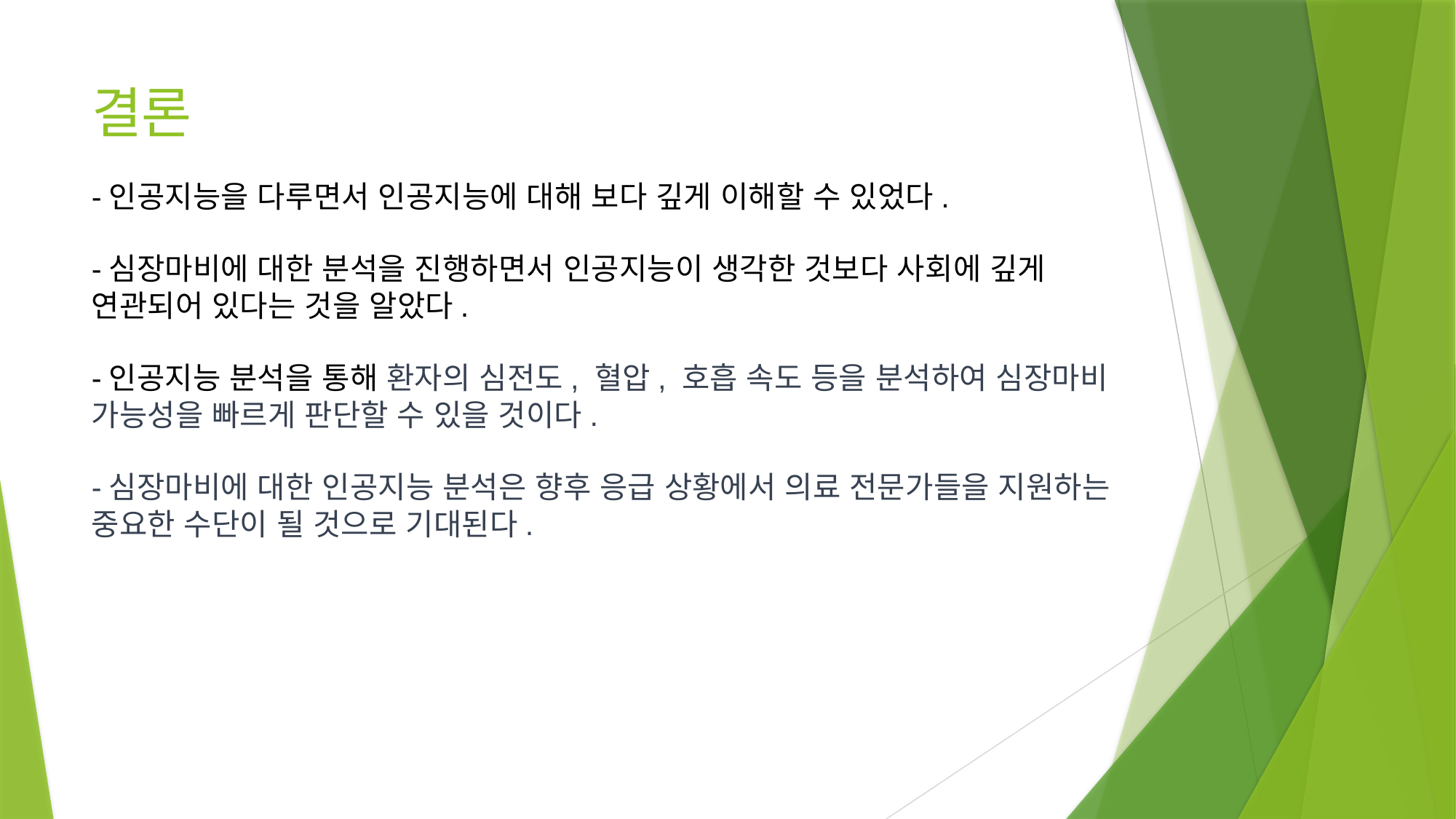

# 결론
-인공지능을 다루면서 인공지능에 대해 보다 깊게 이해할 수 있었다.

-심장마비에 대한 분석을 진행하면서 인공지능이 생각한 것보다 사회에 깊게 연관되어 있다는 것을 알았다.

-인공지능 분석을 통해 환자의 심전도, 혈압, 호흡 속도 등을 분석하여 심장마비 가능성을 빠르게 판단할 수 있을 것이다.

-심장마비에 대한 인공지능 분석은 향후 응급 상황에서 의료 전문가들을 지원하는 중요한 수단이 될 것으로 기대된다.